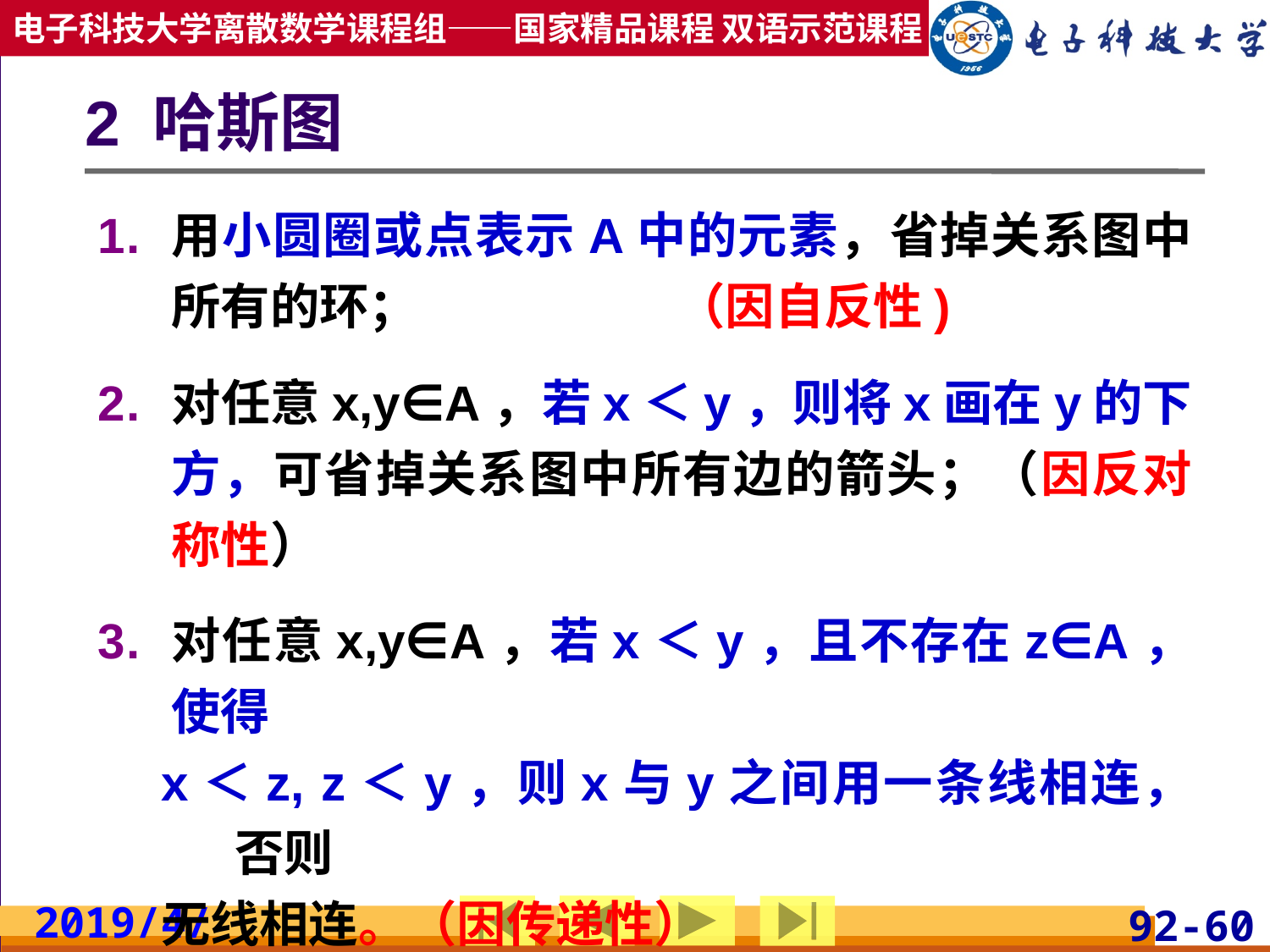

# 2 哈斯图
用小圆圈或点表示A中的元素，省掉关系图中所有的环；                       （因自反性)
对任意x,y∈A，若x＜y，则将x画在y的下方，可省掉关系图中所有边的箭头；（因反对称性）
对任意x,y∈A，若x＜y，且不存在z∈A，使得
x＜z, z＜y，则x与y之间用一条线相连，否则
无线相连。（因传递性）
2019/4/17